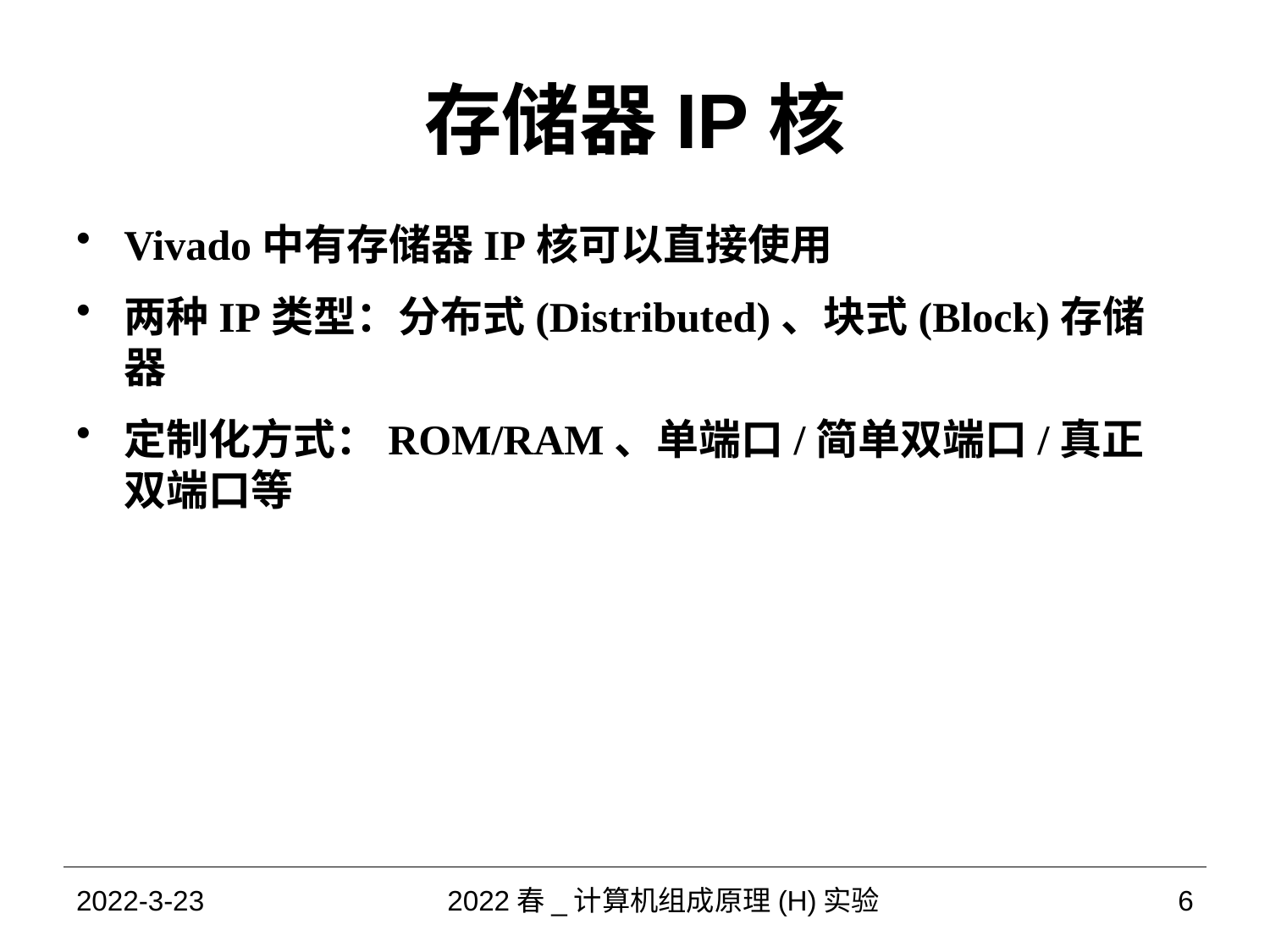

# 存储器IP核
Vivado中有存储器IP核可以直接使用
两种IP类型：分布式(Distributed)、块式(Block)存储器
定制化方式：ROM/RAM、单端口/简单双端口/真正双端口等

2022-3-23
2022春_计算机组成原理(H)实验
6